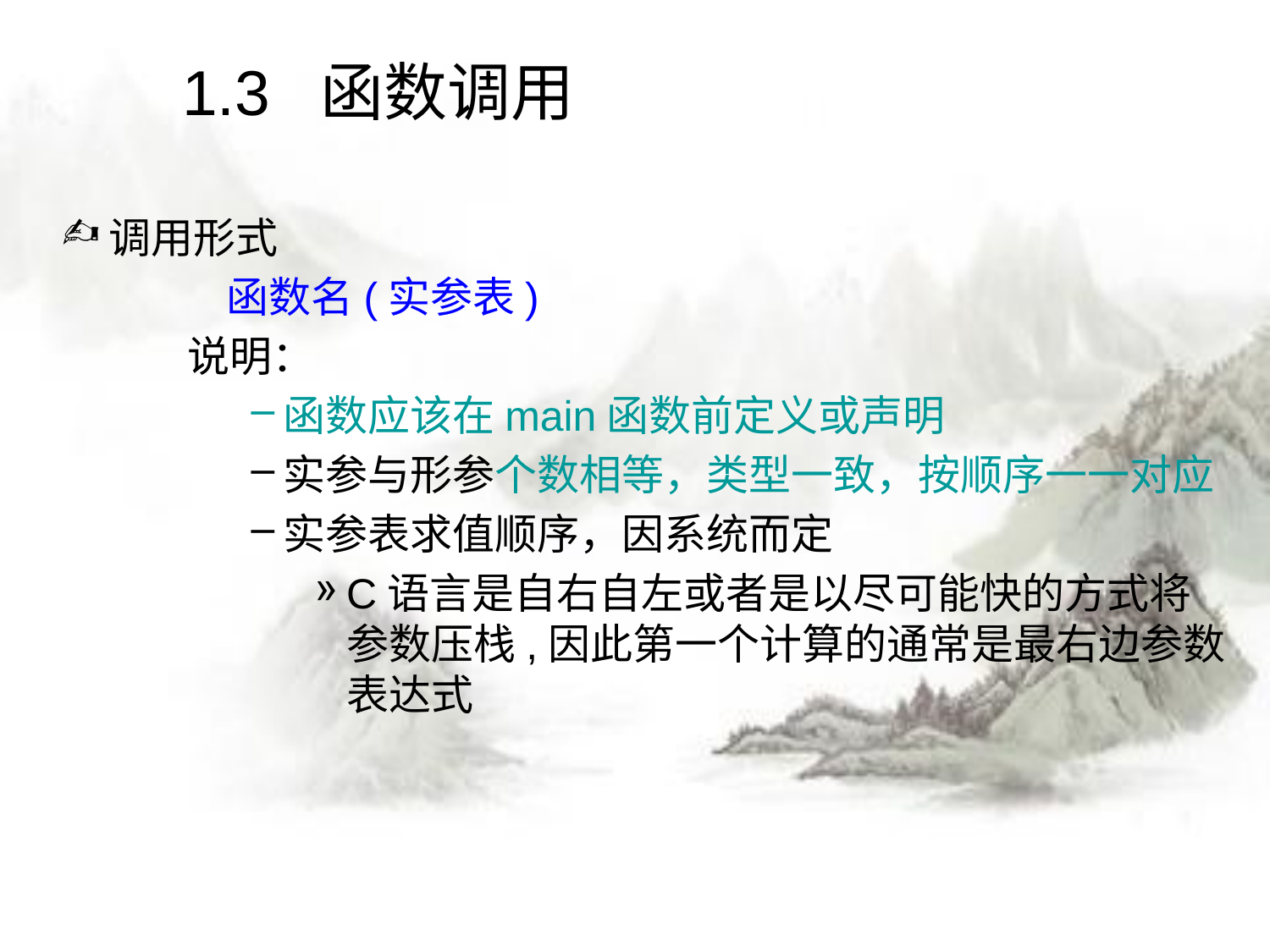

# 1.3  函数调用
调用形式
   函数名(实参表)
说明：
函数应该在main函数前定义或声明
实参与形参个数相等，类型一致，按顺序一一对应
实参表求值顺序，因系统而定
C语言是自右自左或者是以尽可能快的方式将参数压栈,因此第一个计算的通常是最右边参数表达式